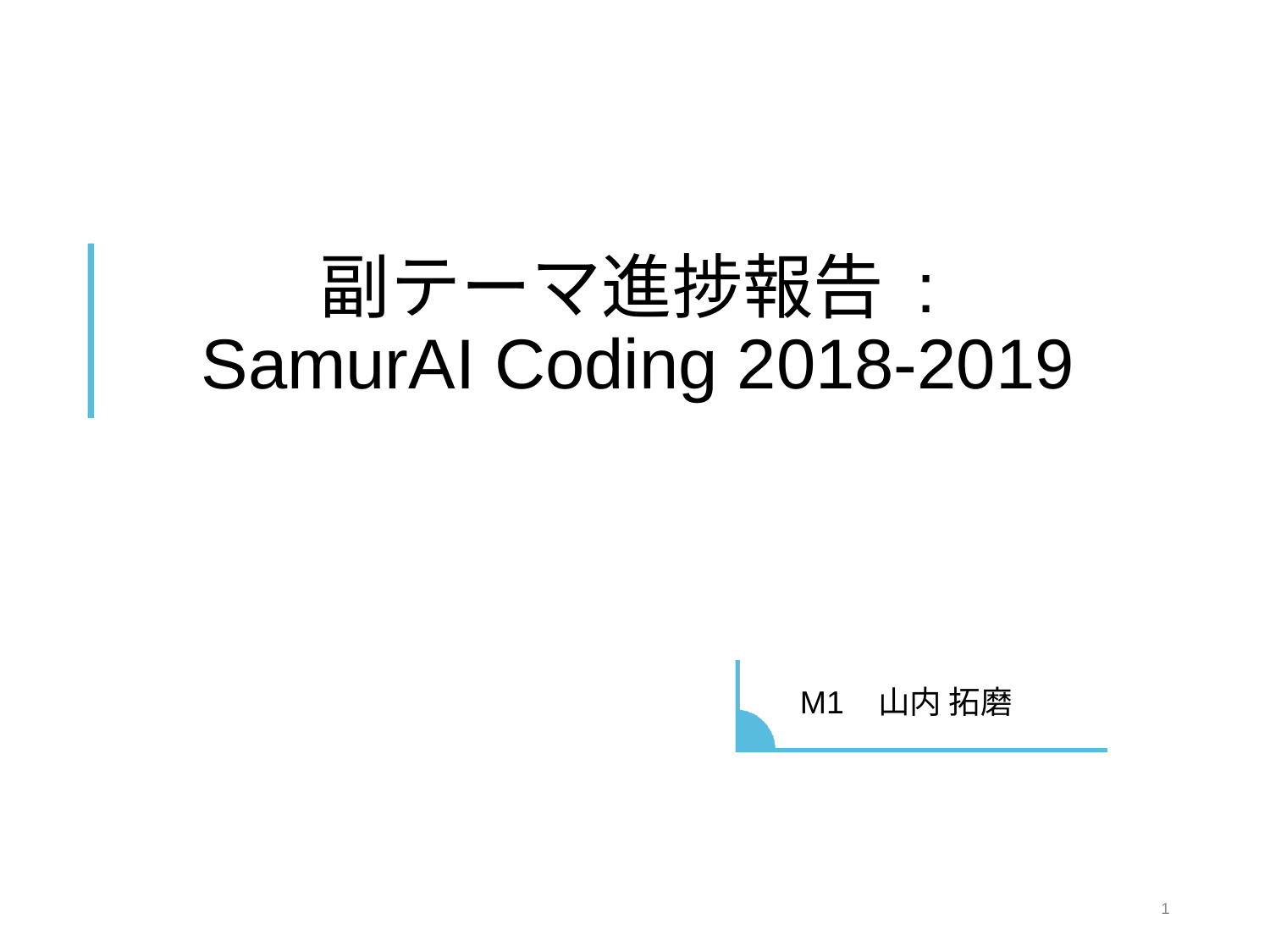

# 副テーマ進捗報告 : SamurAI Coding 2018-2019
1